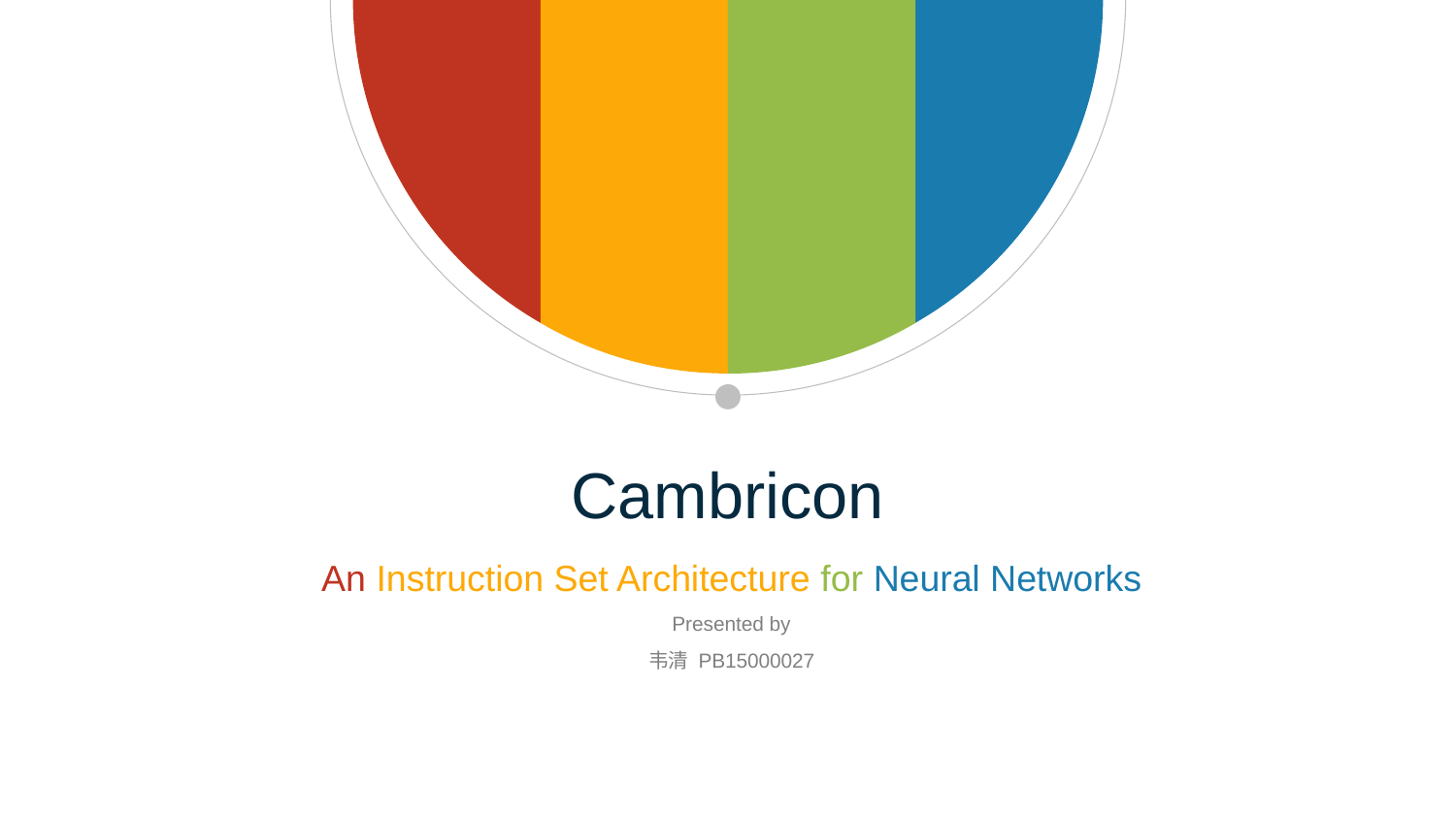

Cambricon

An Instruction Set Architecture for Neural Networks
Presented by
韦清 PB15000027